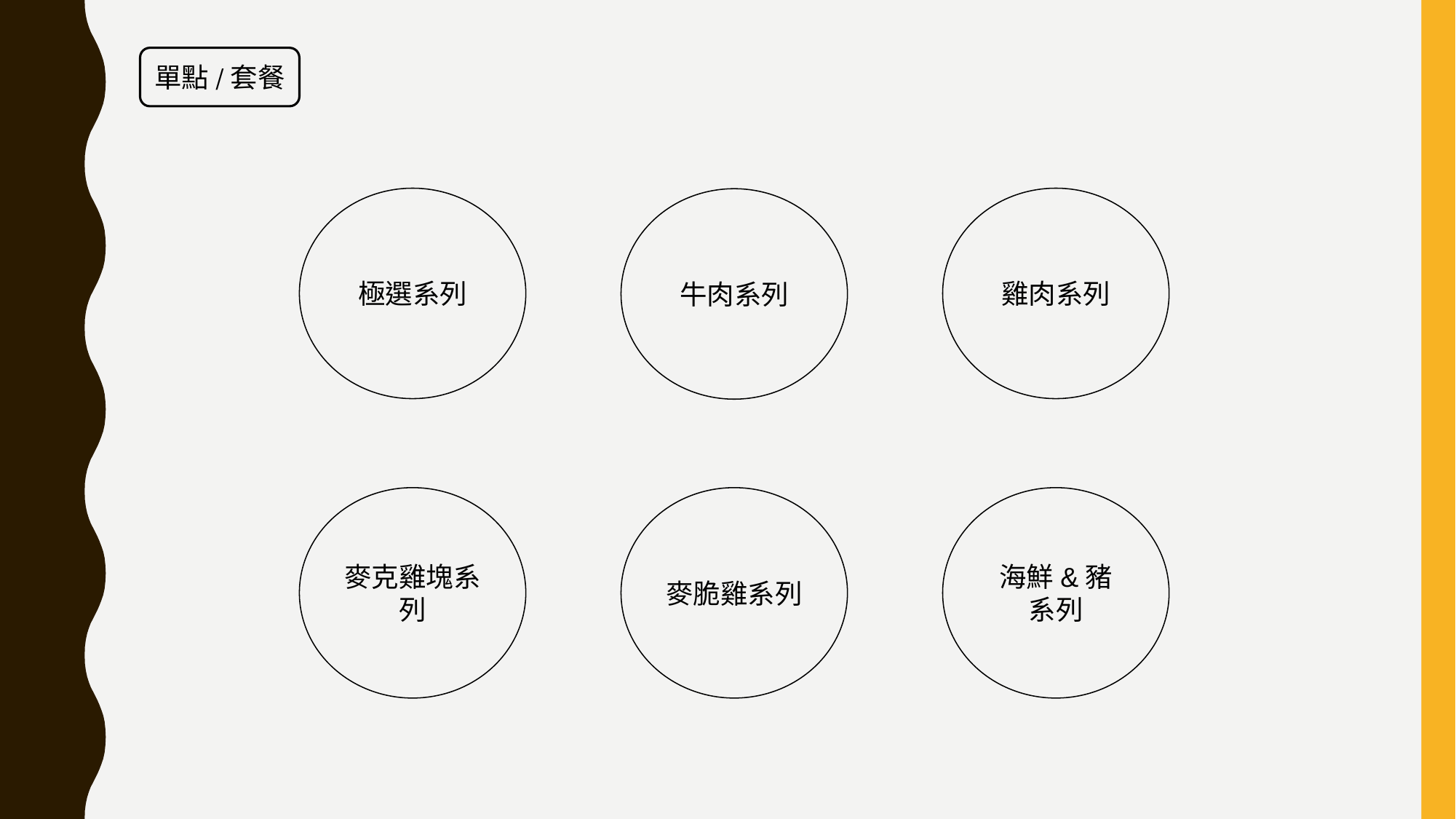

單點/套餐
極選系列
雞肉系列
牛肉系列
海鮮&豬系列
麥脆雞系列
麥克雞塊系列